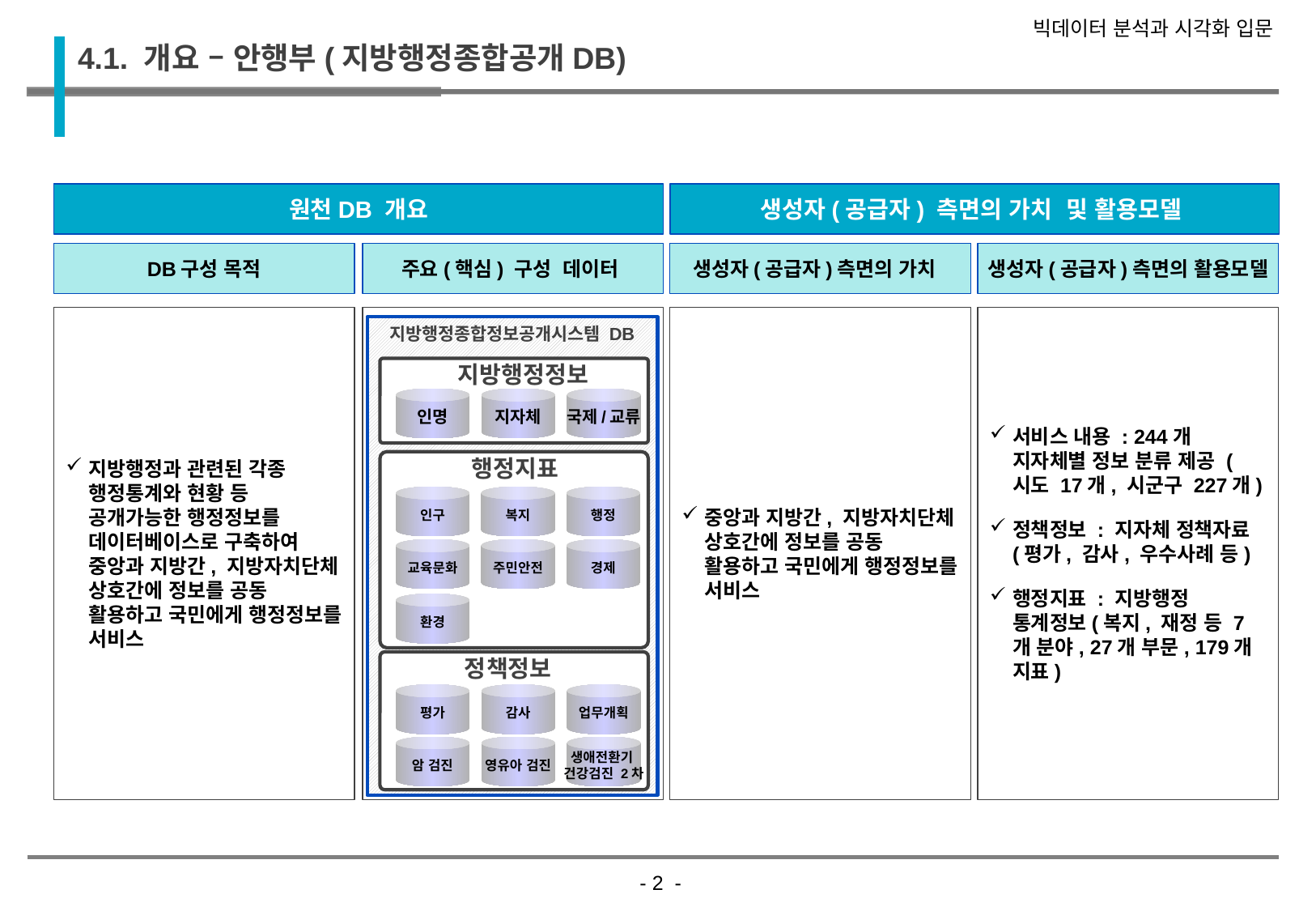

# 4.1. 개요 – 안행부(지방행정종합공개DB)

원천DB 개요
생성자(공급자) 측면의 가치  및 활용모델
DB구성 목적
주요(핵심) 구성  데이터
생성자(공급자)측면의 가치
생성자(공급자)측면의 활용모델
지방행정과 관련된 각종 행정통계와 현황 등 공개가능한 행정정보를 데이터베이스로 구축하여 중앙과 지방간, 지방자치단체 상호간에 정보를 공동 활용하고 국민에게 행정정보를 서비스

중앙과 지방간, 지방자치단체 상호간에 정보를 공동 활용하고 국민에게 행정정보를 서비스
서비스 내용 : 244개 지자체별 정보 분류 제공 (시도 17개, 시군구 227개)
정책정보 : 지자체 정책자료(평가, 감사, 우수사례 등)
행정지표 : 지방행정 통계정보(복지, 재정 등 7개 분야, 27개 부문, 179개 지표)
지방행정종합정보공개시스템 DB
지방행정정보

인명
지자체
국제/교류
행정지표

인구
복지
행정
교육문화
주민안전
경제
환경
정책정보

업무개획
평가
감사
암 검진
영유아 검진
생애전환기
건강검진 2차